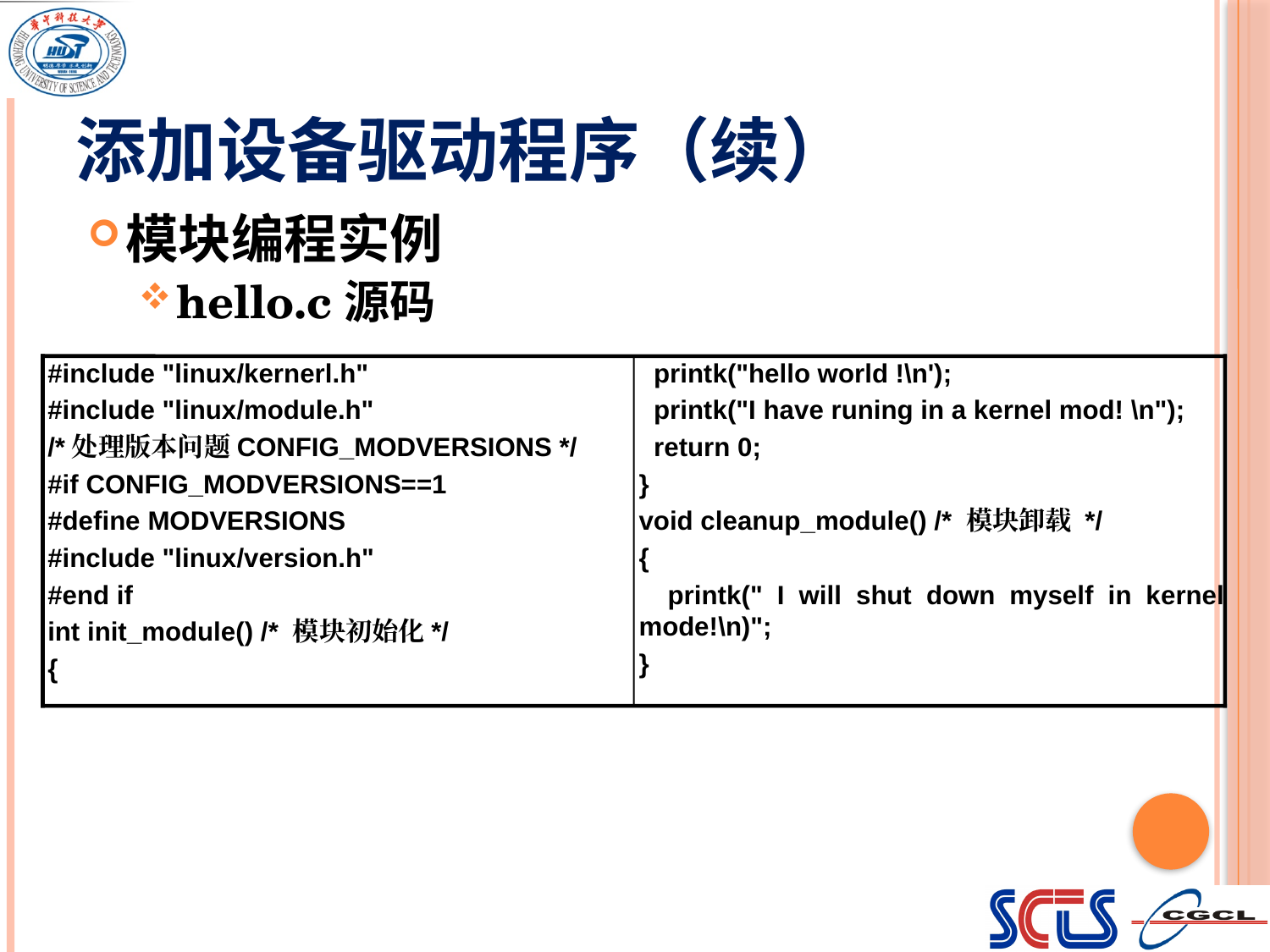

# 添加设备驱动程序（续）
模块编程实例
hello.c源码

#include "linux/kernerl.h"
#include "linux/module.h"
/*处理版本问题CONFIG_MODVERSIONS */
#if CONFIG_MODVERSIONS==1
#define MODVERSIONS
#include "linux/version.h"
#end if
int init_module() /* 模块初始化*/
{

  printk("hello world !\n');
  printk("I have runing in a kernel mod! \n");
  return 0;
}
void cleanup_module() /* 模块卸载 */
{
  printk(" I will shut down myself in kernel mode!\n)";
}

42